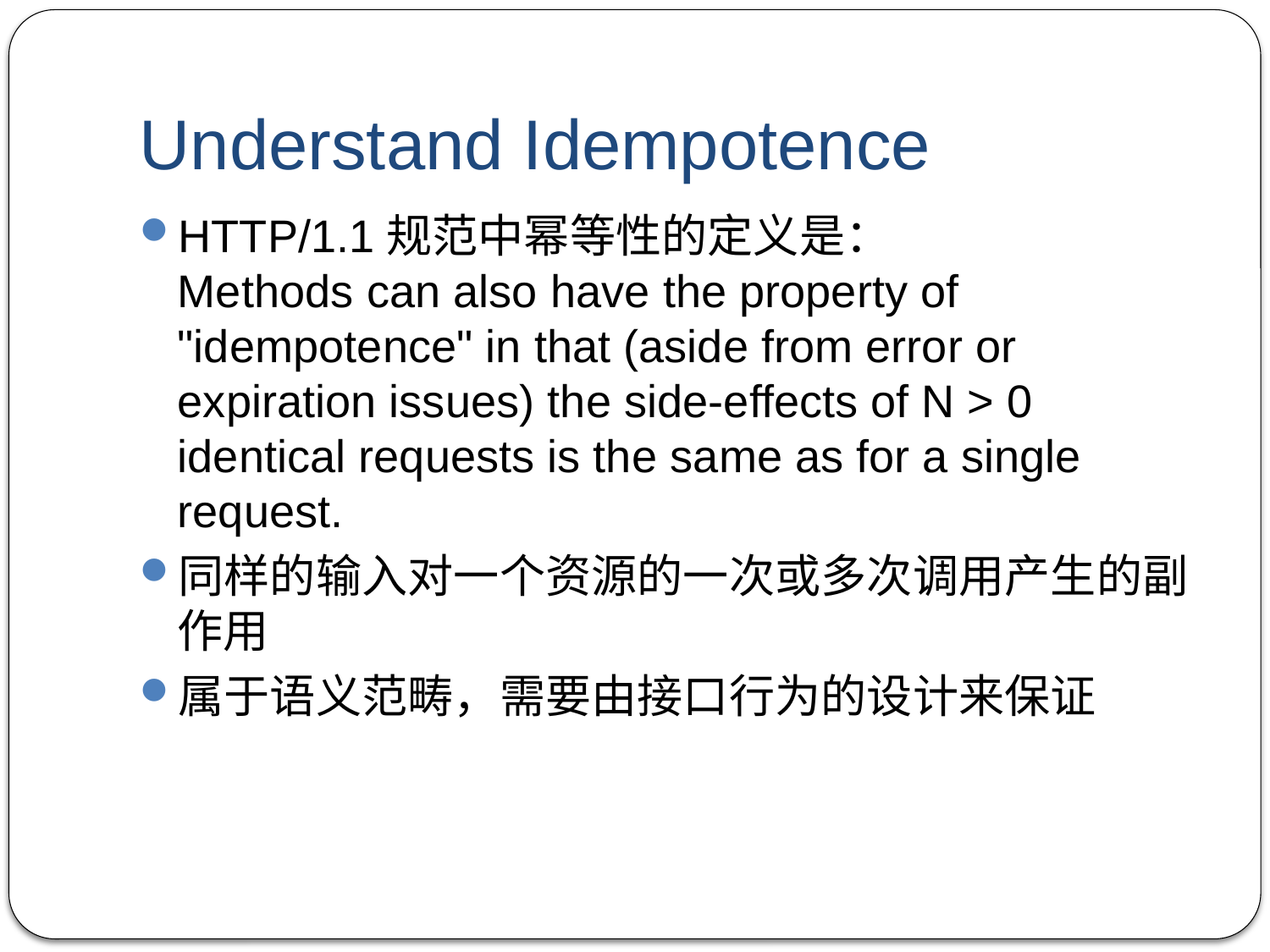

# Understand Idempotence
HTTP/1.1规范中幂等性的定义是：
Methods can also have the property of "idempotence" in that (aside from error or expiration issues) the side-effects of N > 0 identical requests is the same as for a single request.
同样的输入对一个资源的一次或多次调用产生的副作用
属于语义范畴，需要由接口行为的设计来保证